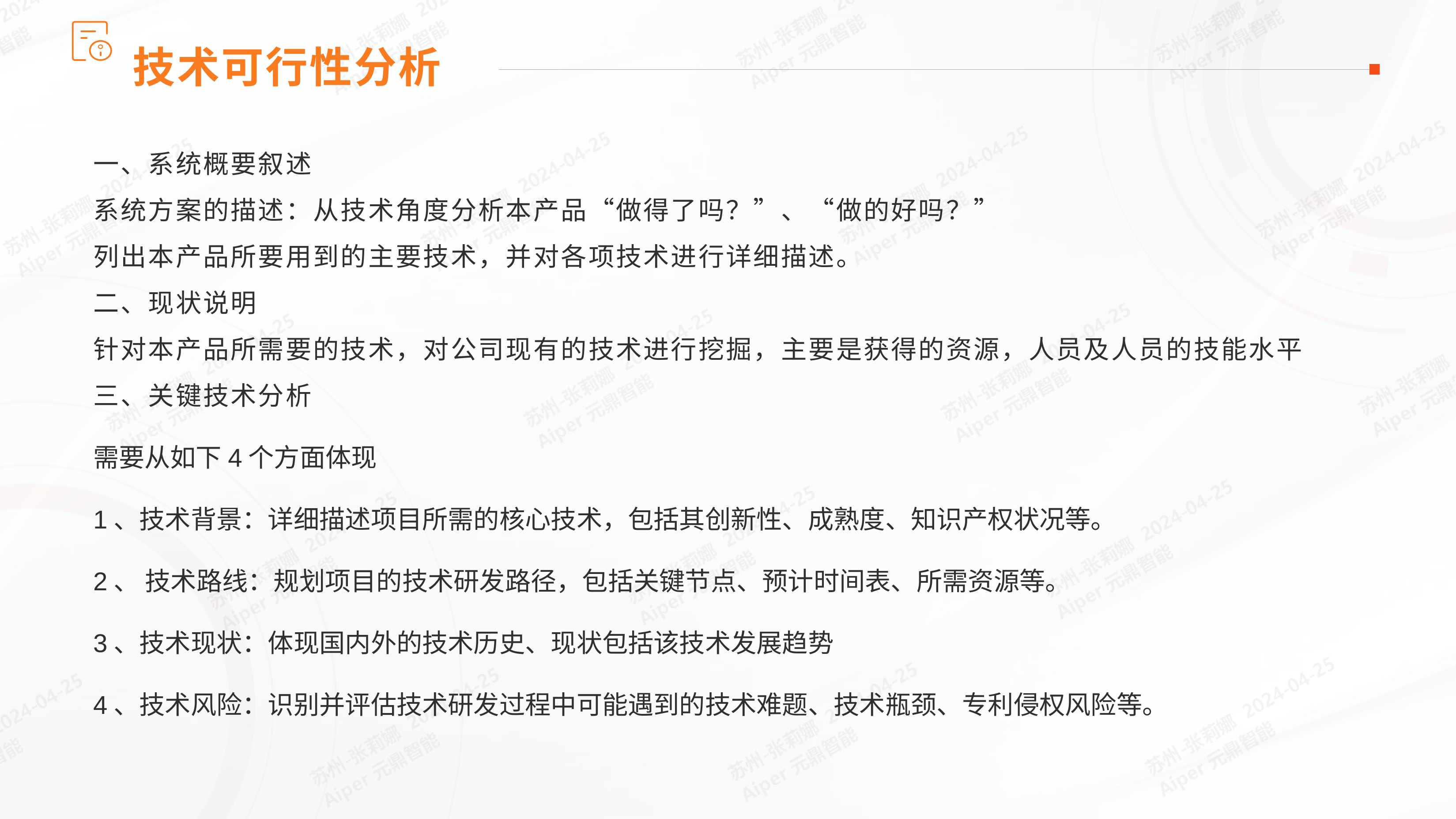

技术可行性分析
一、系统概要叙述
系统方案的描述：从技术角度分析本产品“做得了吗？”、“做的好吗？”
列出本产品所要用到的主要技术，并对各项技术进行详细描述。
二、现状说明
针对本产品所需要的技术，对公司现有的技术进行挖掘，主要是获得的资源，人员及人员的技能水平
三、关键技术分析
需要从如下4个方面体现
1、技术背景：详细描述项目所需的核心技术，包括其创新性、成熟度、知识产权状况等。
2、 技术路线：规划项目的技术研发路径，包括关键节点、预计时间表、所需资源等。
3、技术现状：体现国内外的技术历史、现状包括该技术发展趋势
4、技术风险：识别并评估技术研发过程中可能遇到的技术难题、技术瓶颈、专利侵权风险等。